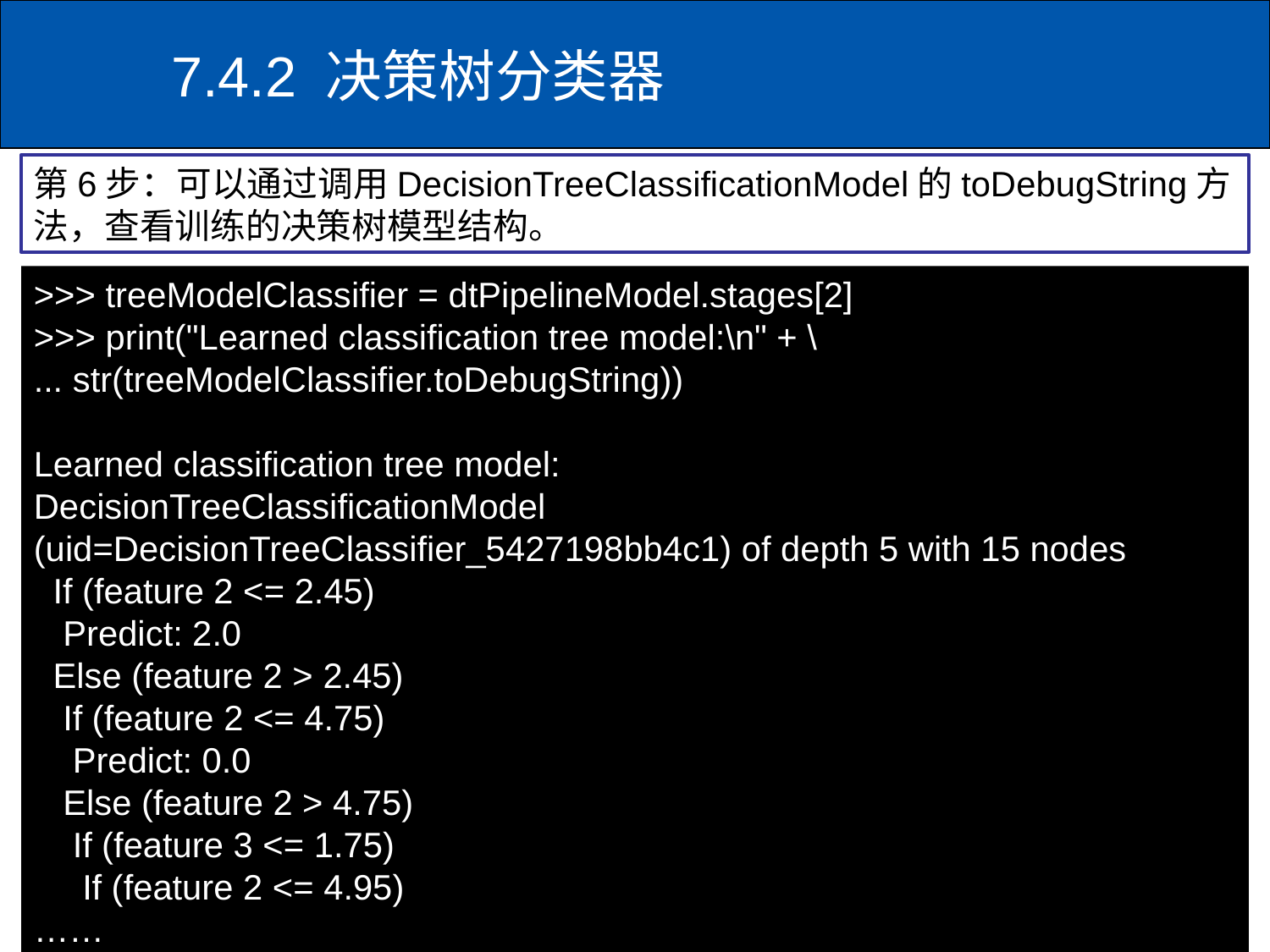

# 7.4.2 决策树分类器
第6步：可以通过调用DecisionTreeClassificationModel的toDebugString方法，查看训练的决策树模型结构。
>>> treeModelClassifier = dtPipelineModel.stages[2]
>>> print("Learned classification tree model:\n" + \
... str(treeModelClassifier.toDebugString))

Learned classification tree model:
DecisionTreeClassificationModel (uid=DecisionTreeClassifier_5427198bb4c1) of depth 5 with 15 nodes
  If (feature 2 <= 2.45)
   Predict: 2.0
  Else (feature 2 > 2.45)
   If (feature 2 <= 4.75)
    Predict: 0.0
   Else (feature 2 > 4.75)
    If (feature 3 <= 1.75)
     If (feature 2 <= 4.95)
……